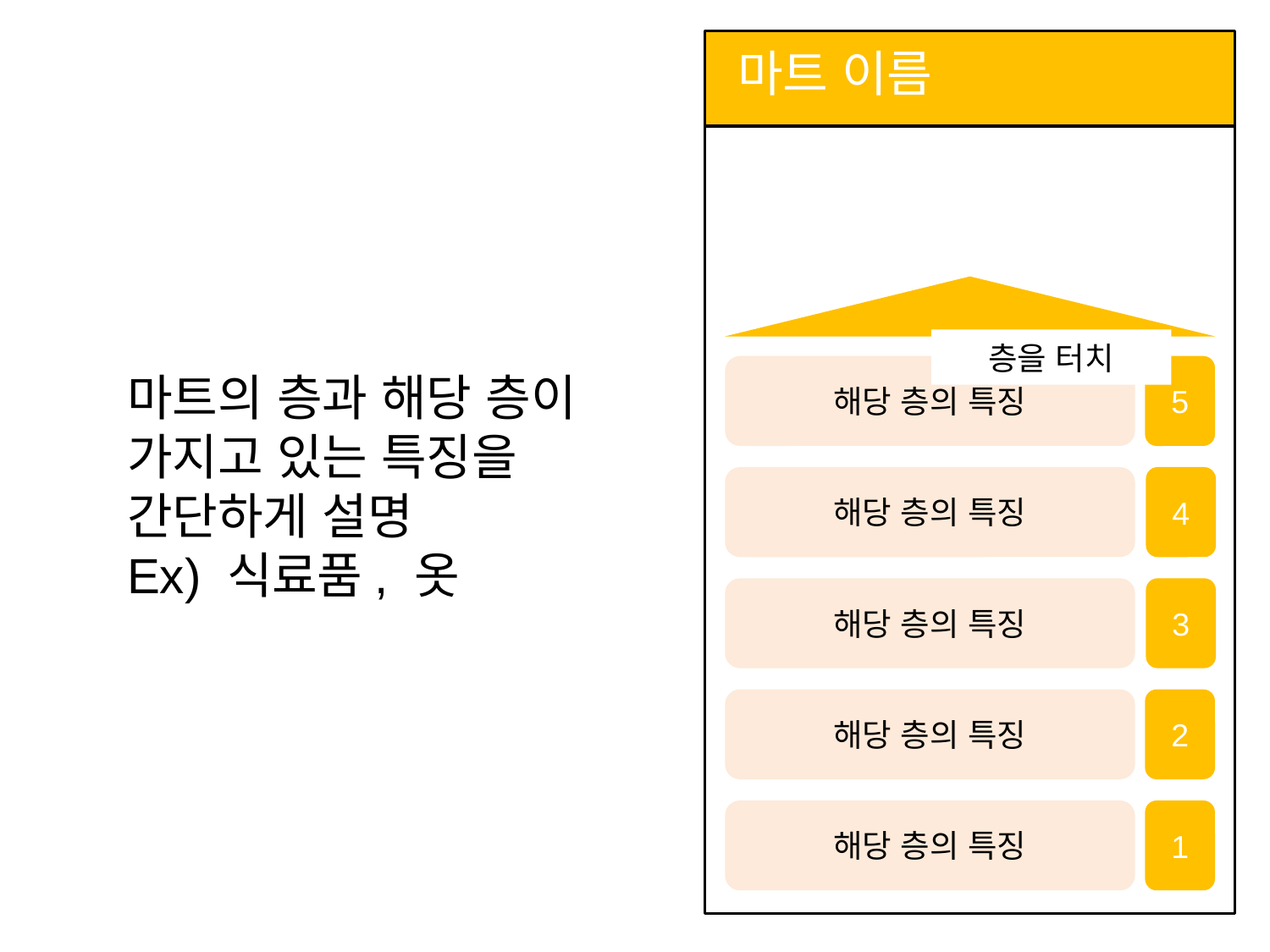

마트 이름

층을 터치

5
마트의 층과 해당 층이
가지고 있는 특징을
간단하게 설명
Ex) 식료품, 옷
해당 층의 특징

4
해당 층의 특징

3
해당 층의 특징

2
해당 층의 특징

1
해당 층의 특징